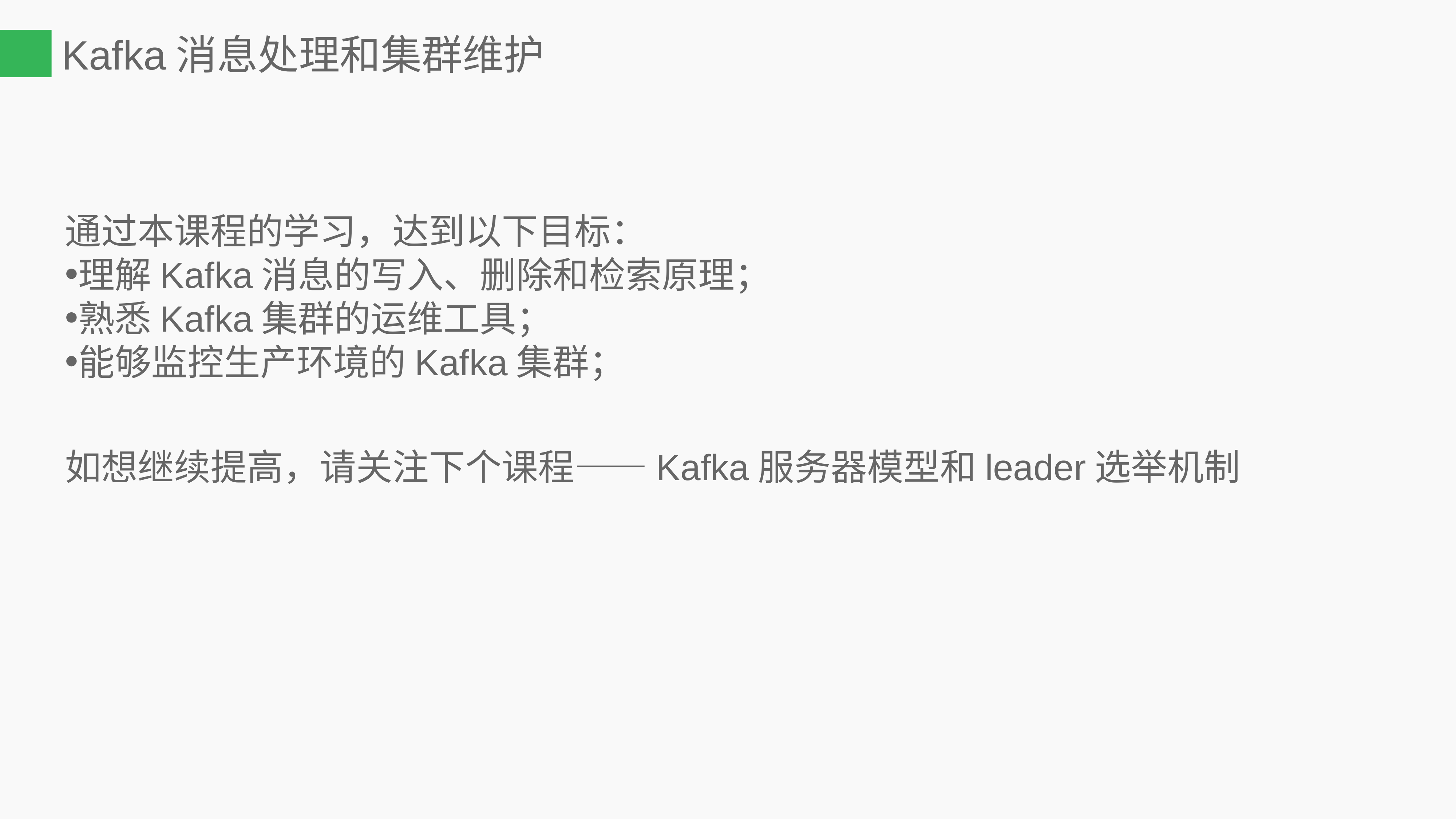

Kafka消息处理和集群维护
通过本课程的学习，达到以下目标：
理解Kafka消息的写入、删除和检索原理；
熟悉Kafka集群的运维工具；
能够监控生产环境的Kafka集群；

如想继续提高，请关注下个课程——Kafka服务器模型和leader选举机制